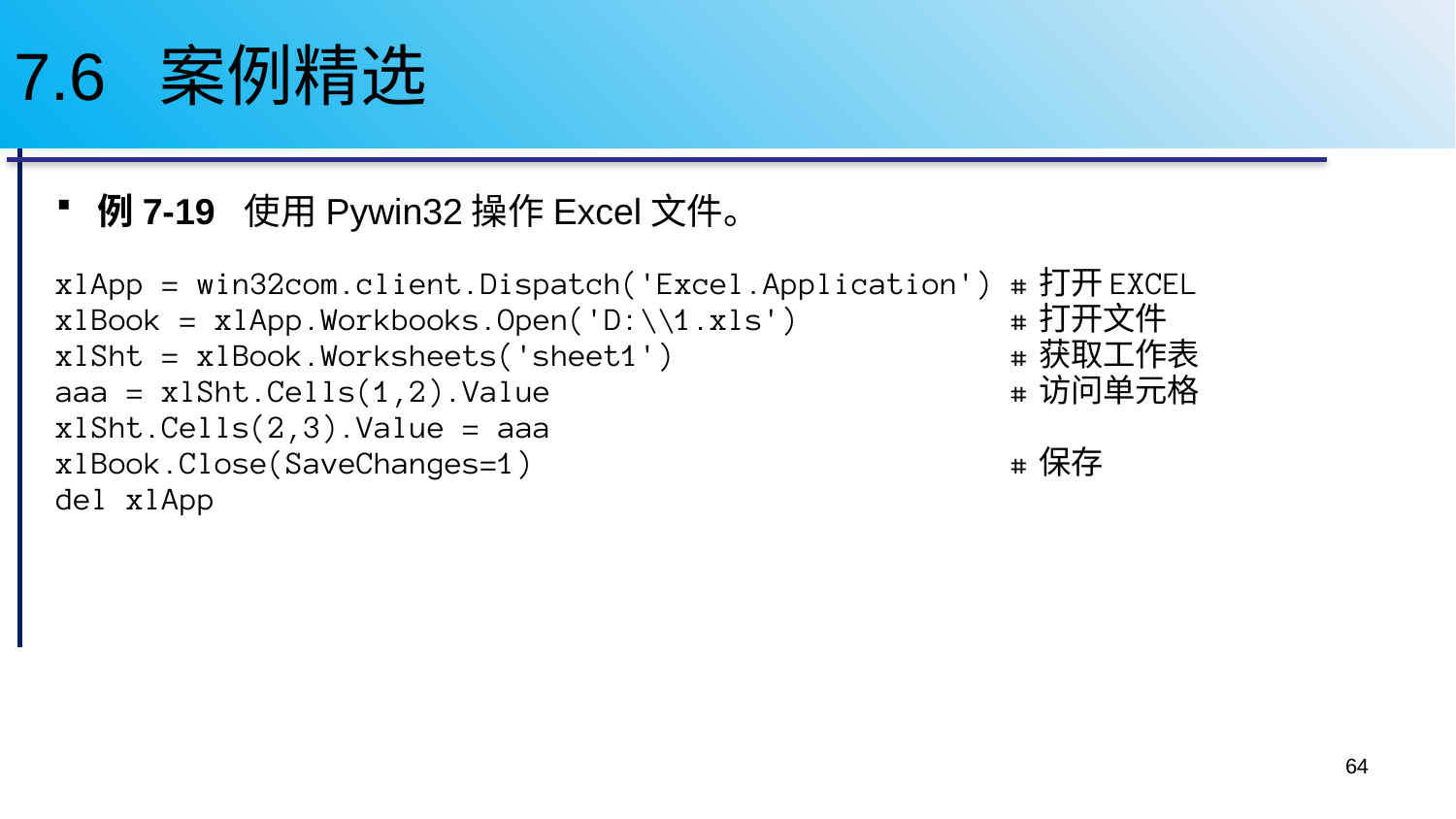

# 7.6  案例精选
例7-19  使用Pywin32操作Excel文件。

xlApp = win32com.client.Dispatch('Excel.Application') #打开EXCEL
xlBook = xlApp.Workbooks.Open('D:\\1.xls')            #打开文件
xlSht = xlBook.Worksheets('sheet1')                   #获取工作表
aaa = xlSht.Cells(1,2).Value                          #访问单元格
xlSht.Cells(2,3).Value = aaa
xlBook.Close(SaveChanges=1)                           #保存
del xlApp
64